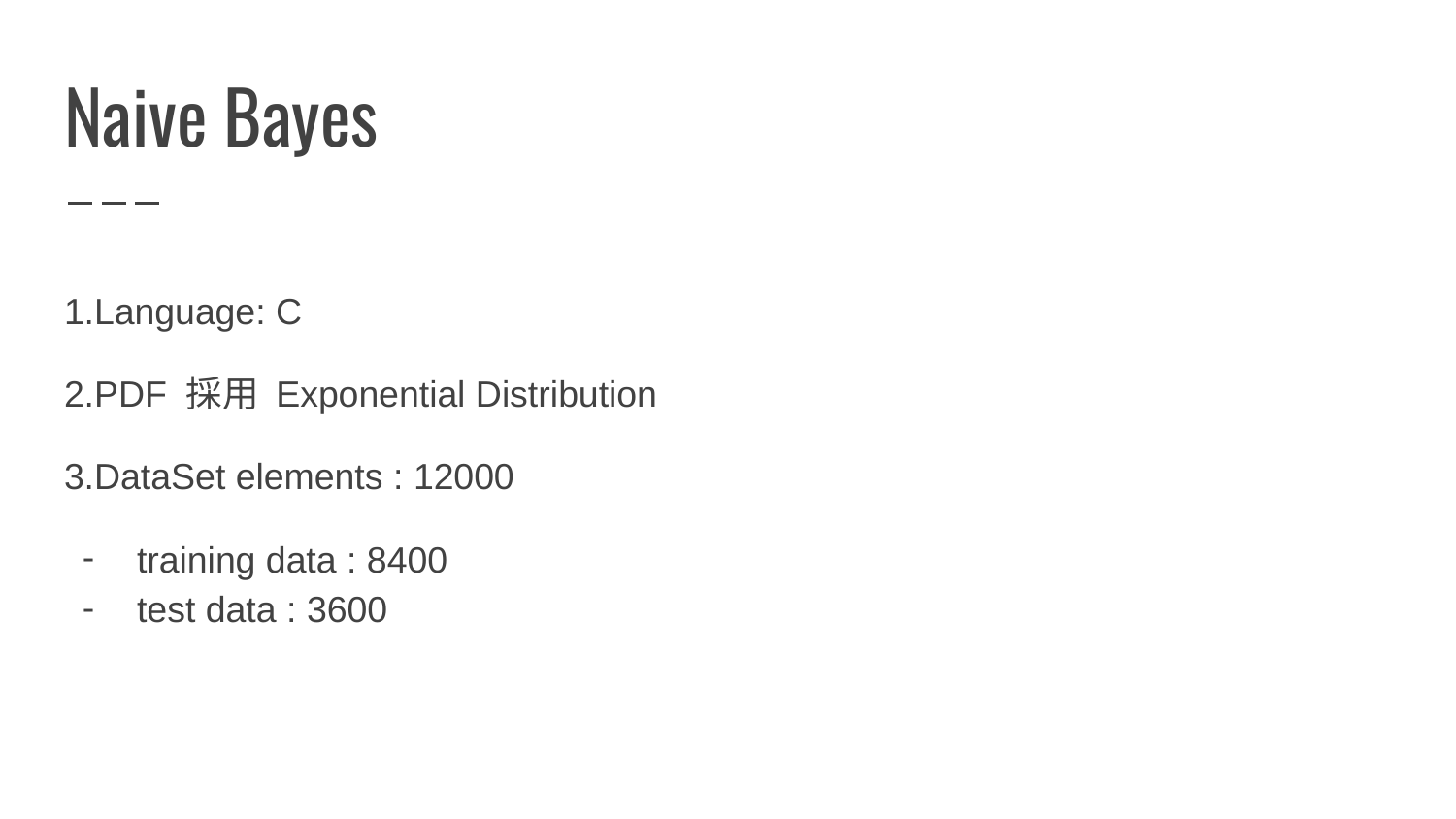

# Naive Bayes
1.Language: C
2.PDF 採用 Exponential Distribution
3.DataSet elements : 12000
training data : 8400
test data : 3600